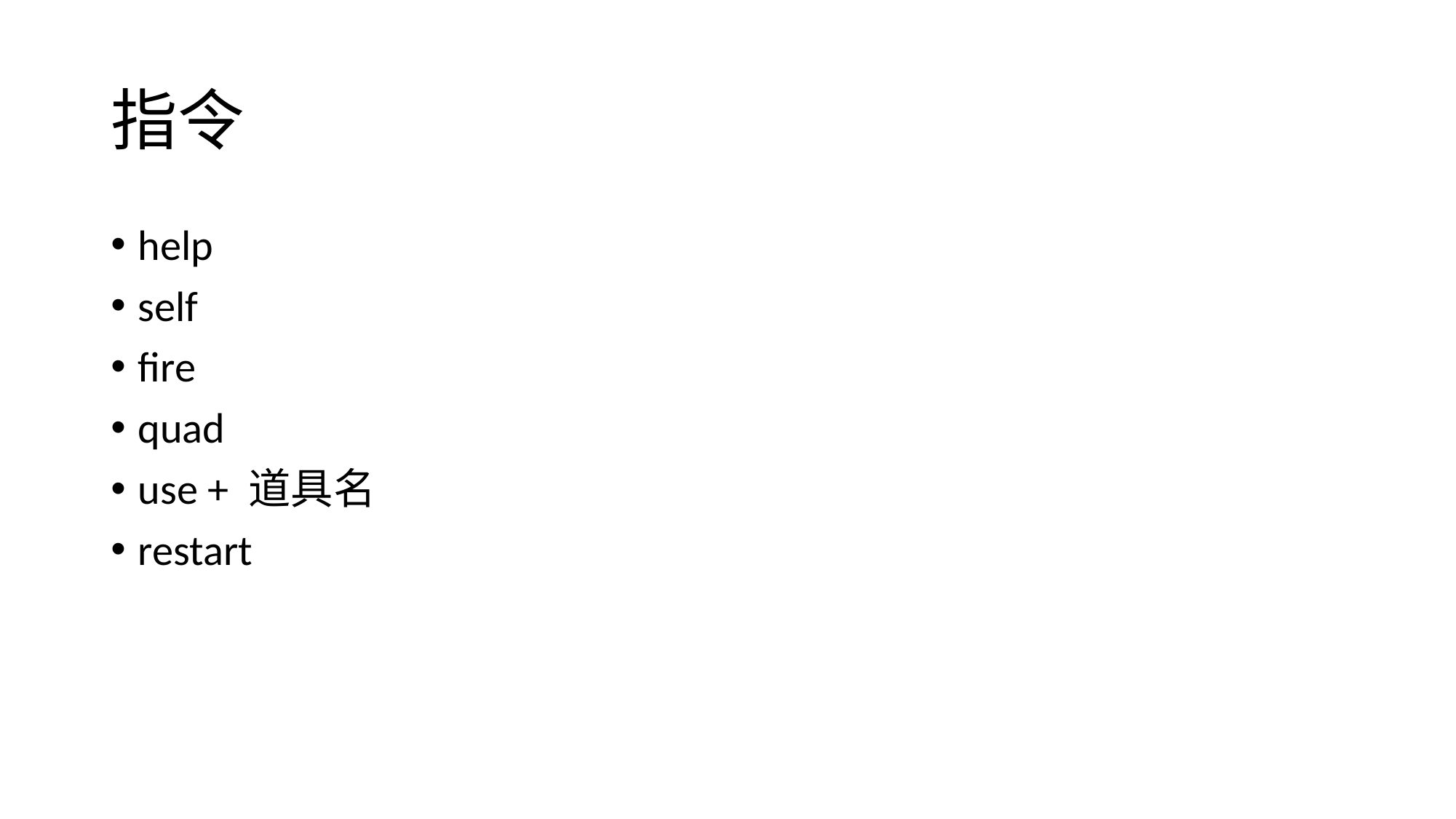

# 指令
help
self
fire
quad
use + 道具名
restart